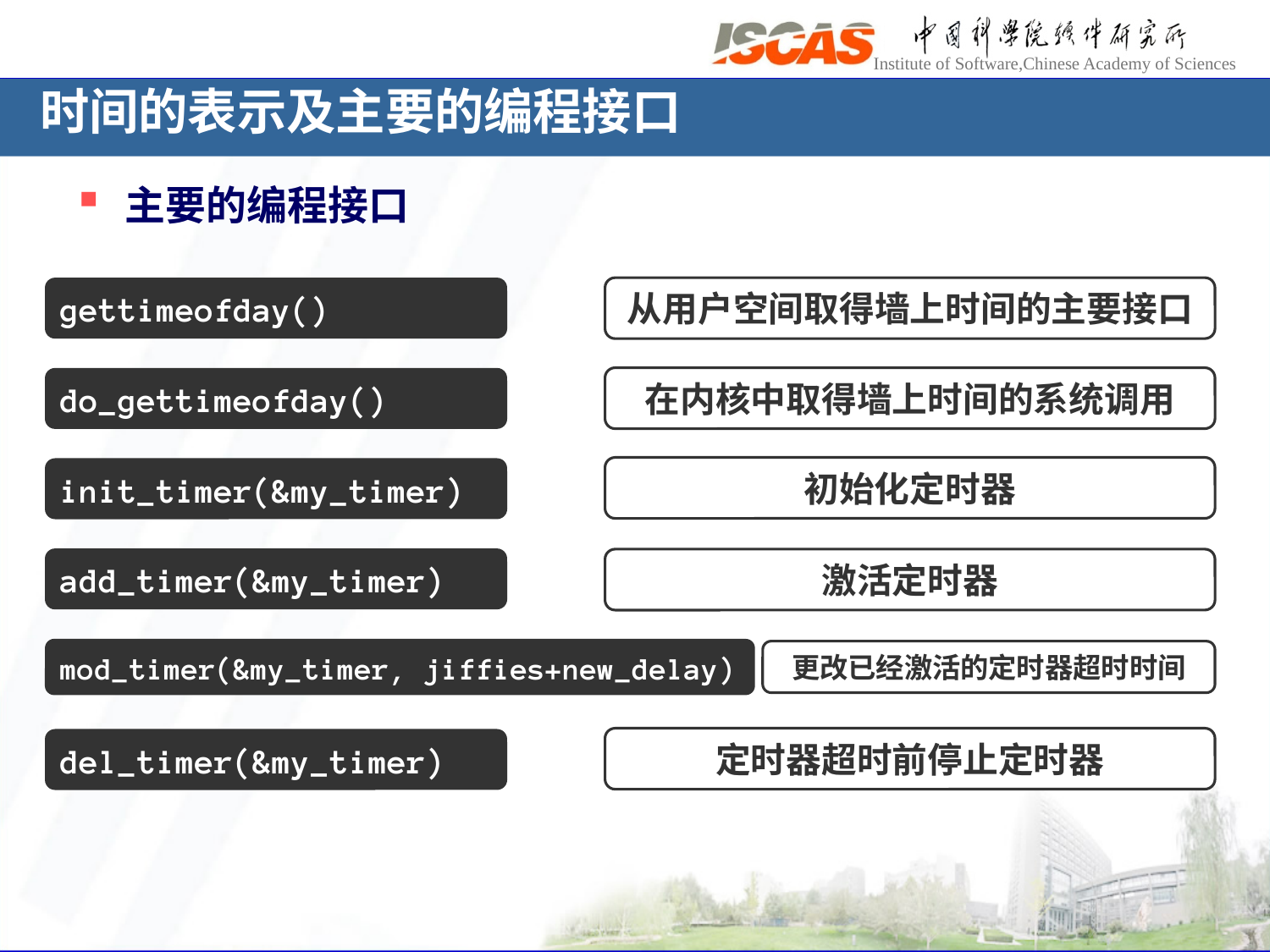

# 时间的表示及主要的编程接口
主要的编程接口

gettimeofday()
从用户空间取得墙上时间的主要接口
在内核中取得墙上时间的系统调用
do_gettimeofday()
初始化定时器
init_timer(&my_timer)
add_timer(&my_timer)
激活定时器
mod_timer(&my_timer, jiffies+new_delay)
更改已经激活的定时器超时时间
定时器超时前停止定时器
del_timer(&my_timer)